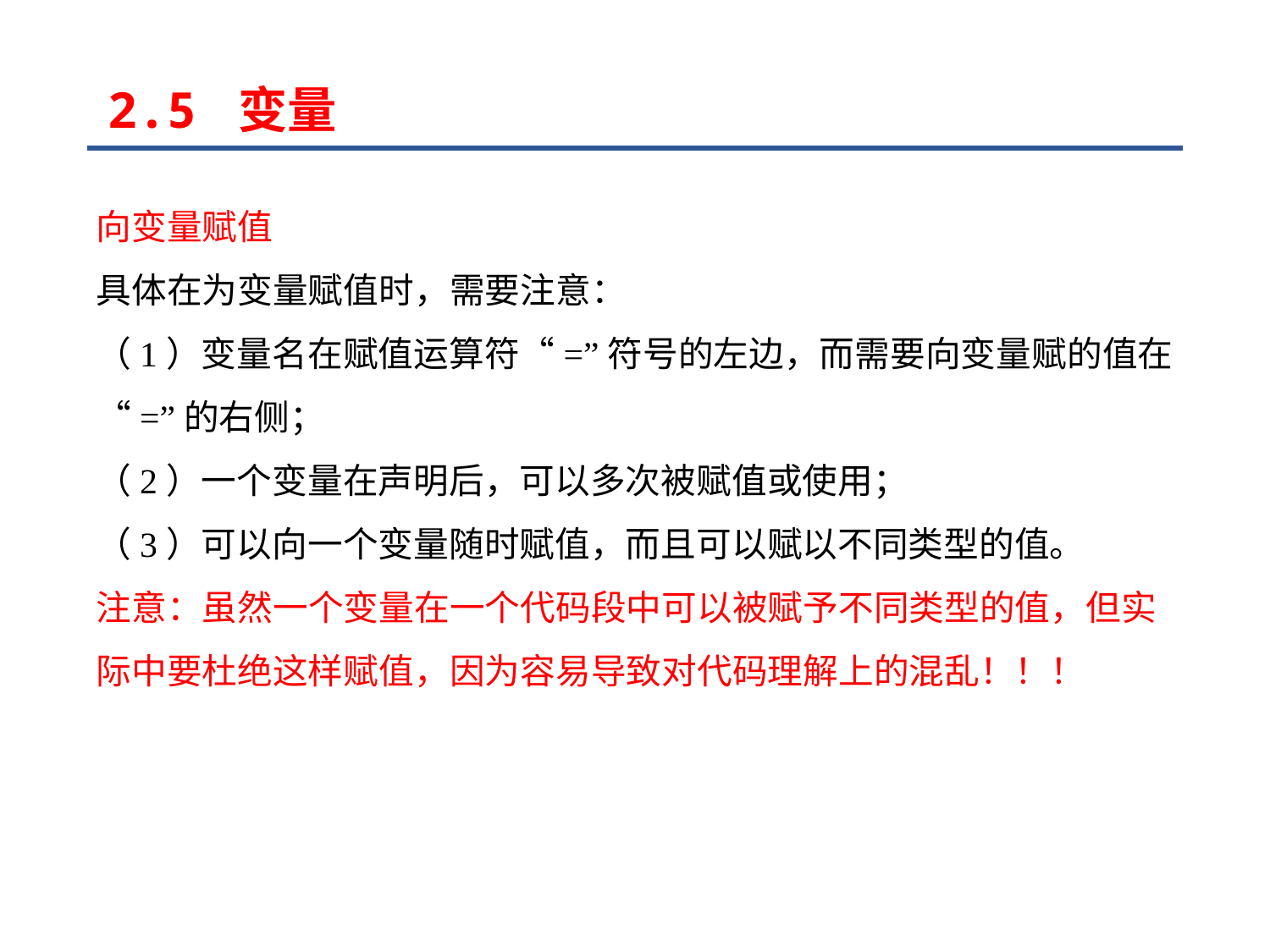

2.5 变量
向变量赋值
具体在为变量赋值时，需要注意：
（1）变量名在赋值运算符“=”符号的左边，而需要向变量赋的值在“=”的右侧；
（2）一个变量在声明后，可以多次被赋值或使用；
（3）可以向一个变量随时赋值，而且可以赋以不同类型的值。
注意：虽然一个变量在一个代码段中可以被赋予不同类型的值，但实际中要杜绝这样赋值，因为容易导致对代码理解上的混乱！！！